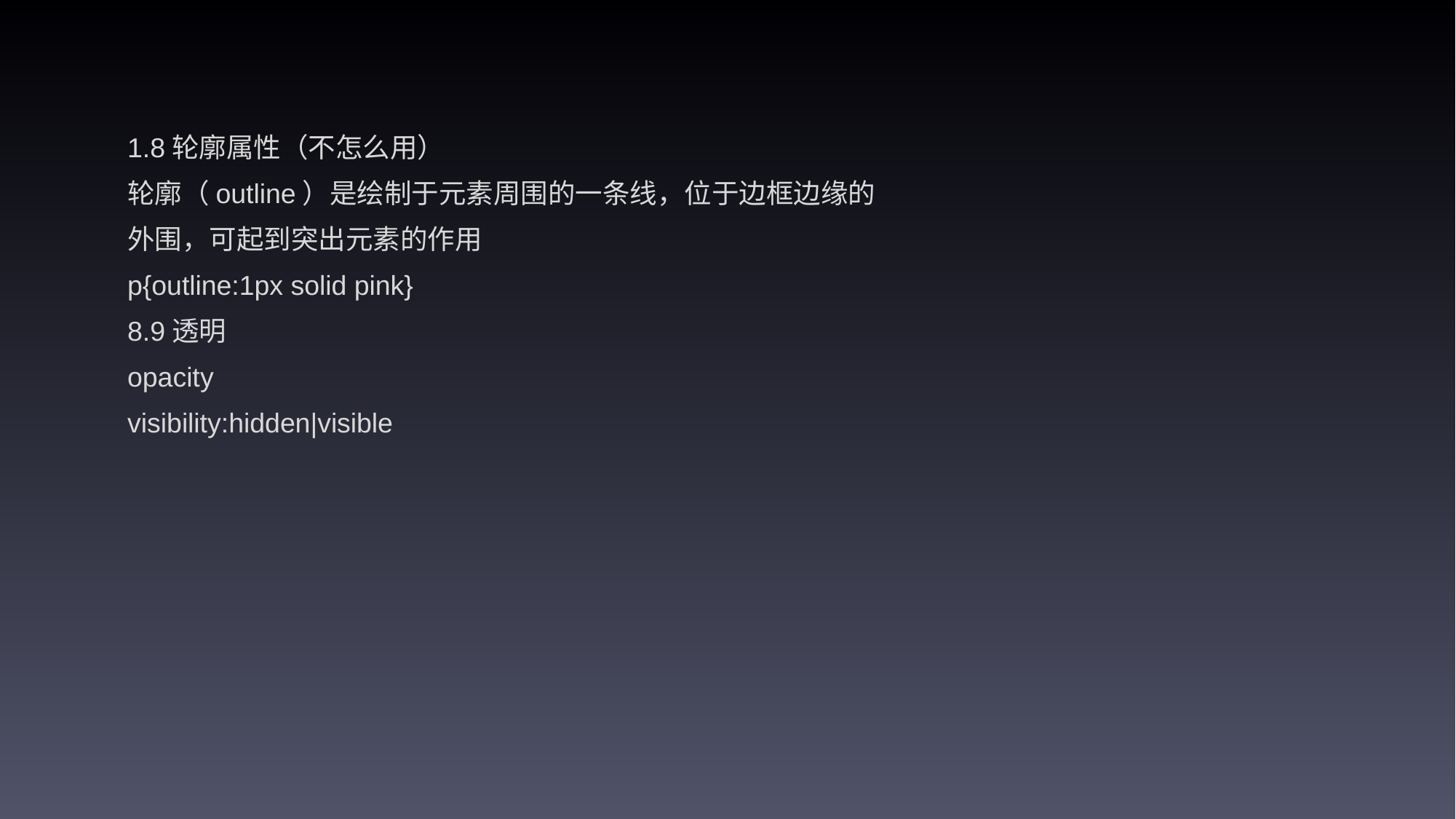

1.8轮廓属性（不怎么用）
轮廓（outline）是绘制于元素周围的一条线，位于边框边缘的外围，可起到突出元素的作用
p{outline:1px solid pink}
8.9透明
opacity
visibility:hidden|visible